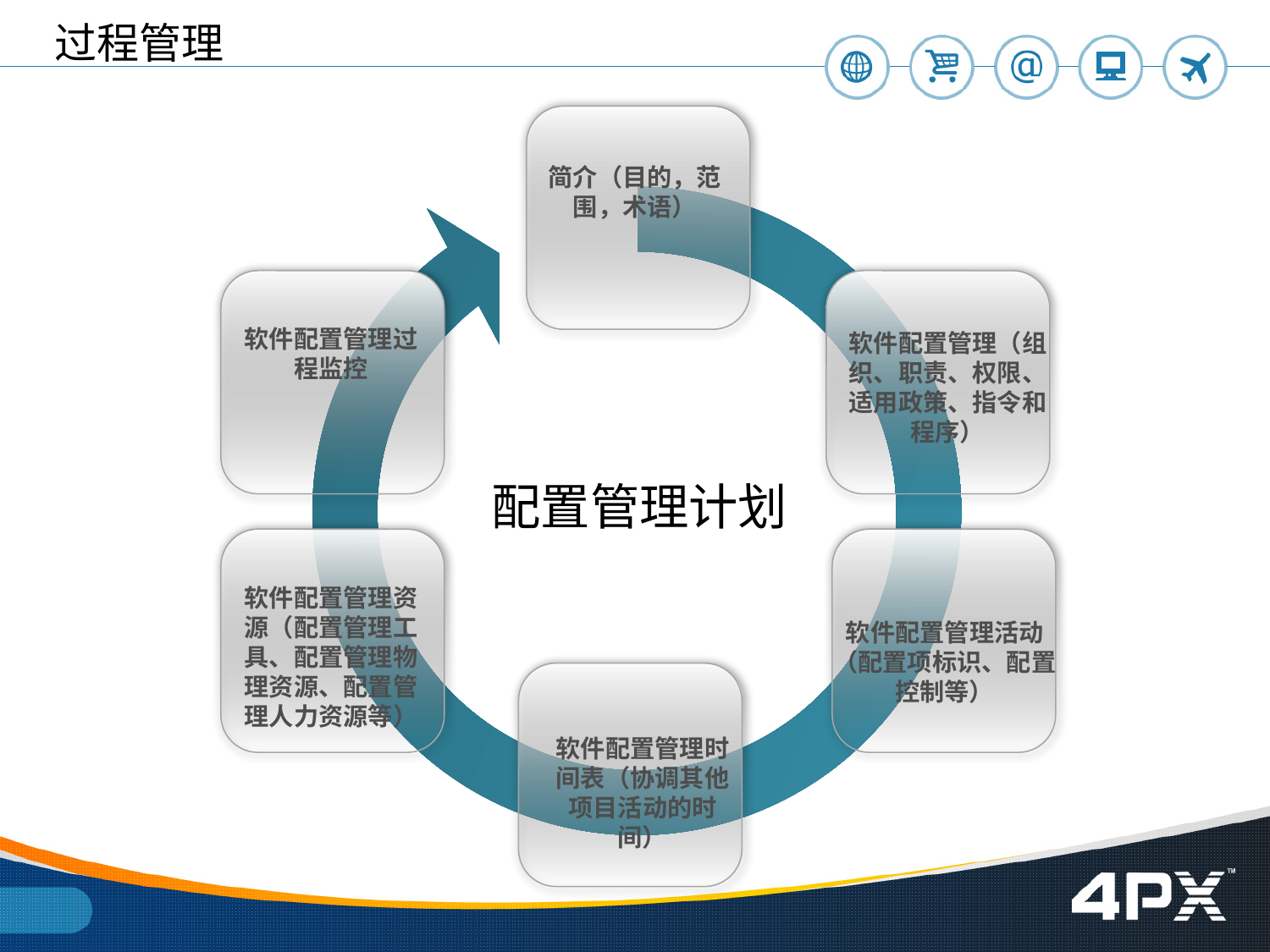

过程管理

简介（目的，范围，术语）

软件配置管理过程监控
软件配置管理（组织、职责、权限、适用政策、指令和程序）
配置管理计划

软件配置管理资源（配置管理工具、配置管理物理资源、配置管理人力资源等）
软件配置管理活动（配置项标识、配置控制等）

软件配置管理时间表（协调其他项目活动的时间）